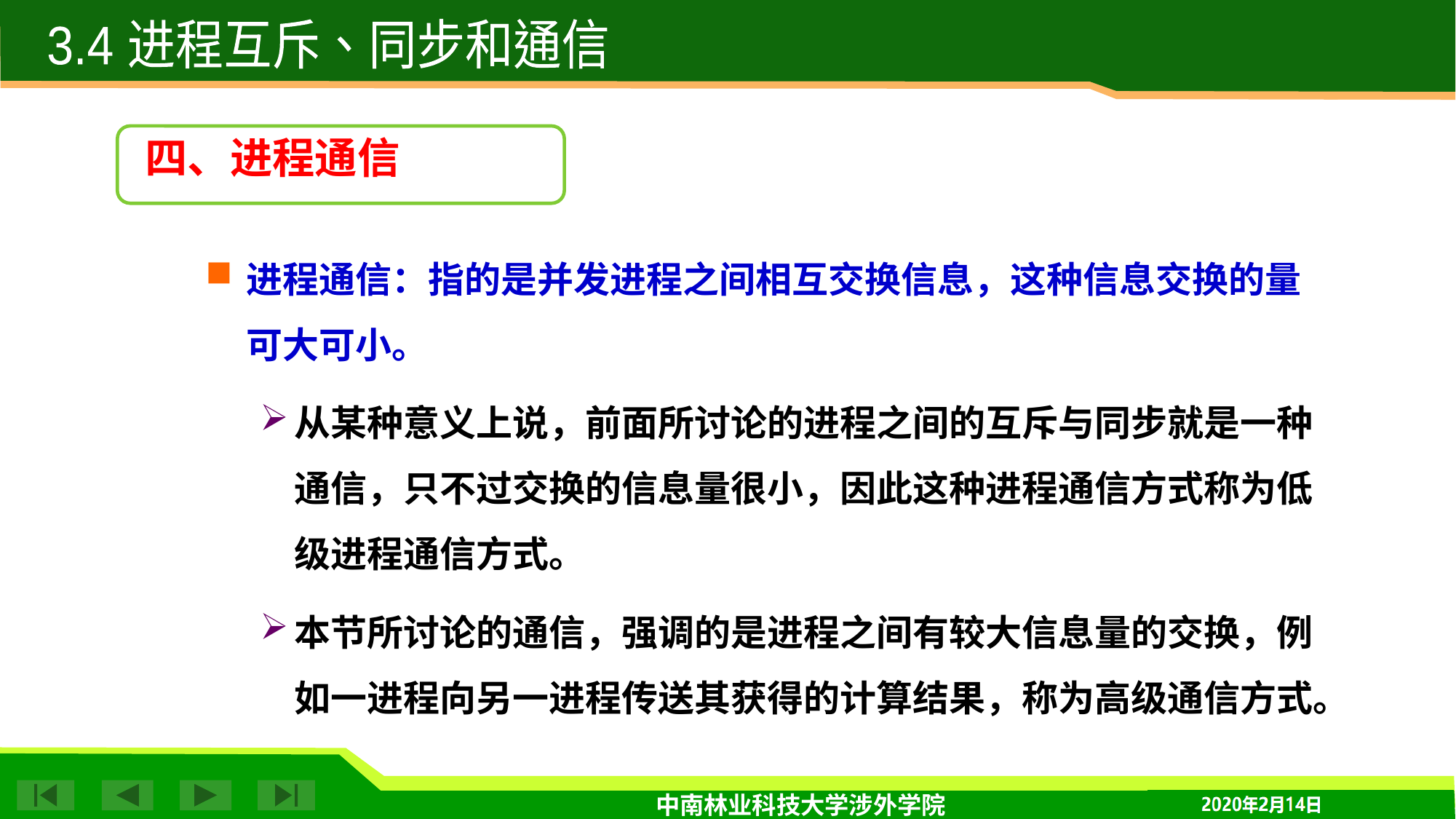

3.4 进程互斥、同步和通信
四、进程通信

进程通信：指的是并发进程之间相互交换信息，这种信息交换的量可大可小。
从某种意义上说，前面所讨论的进程之间的互斥与同步就是一种通信，只不过交换的信息量很小，因此这种进程通信方式称为低级进程通信方式。
本节所讨论的通信，强调的是进程之间有较大信息量的交换，例如一进程向另一进程传送其获得的计算结果，称为高级通信方式。